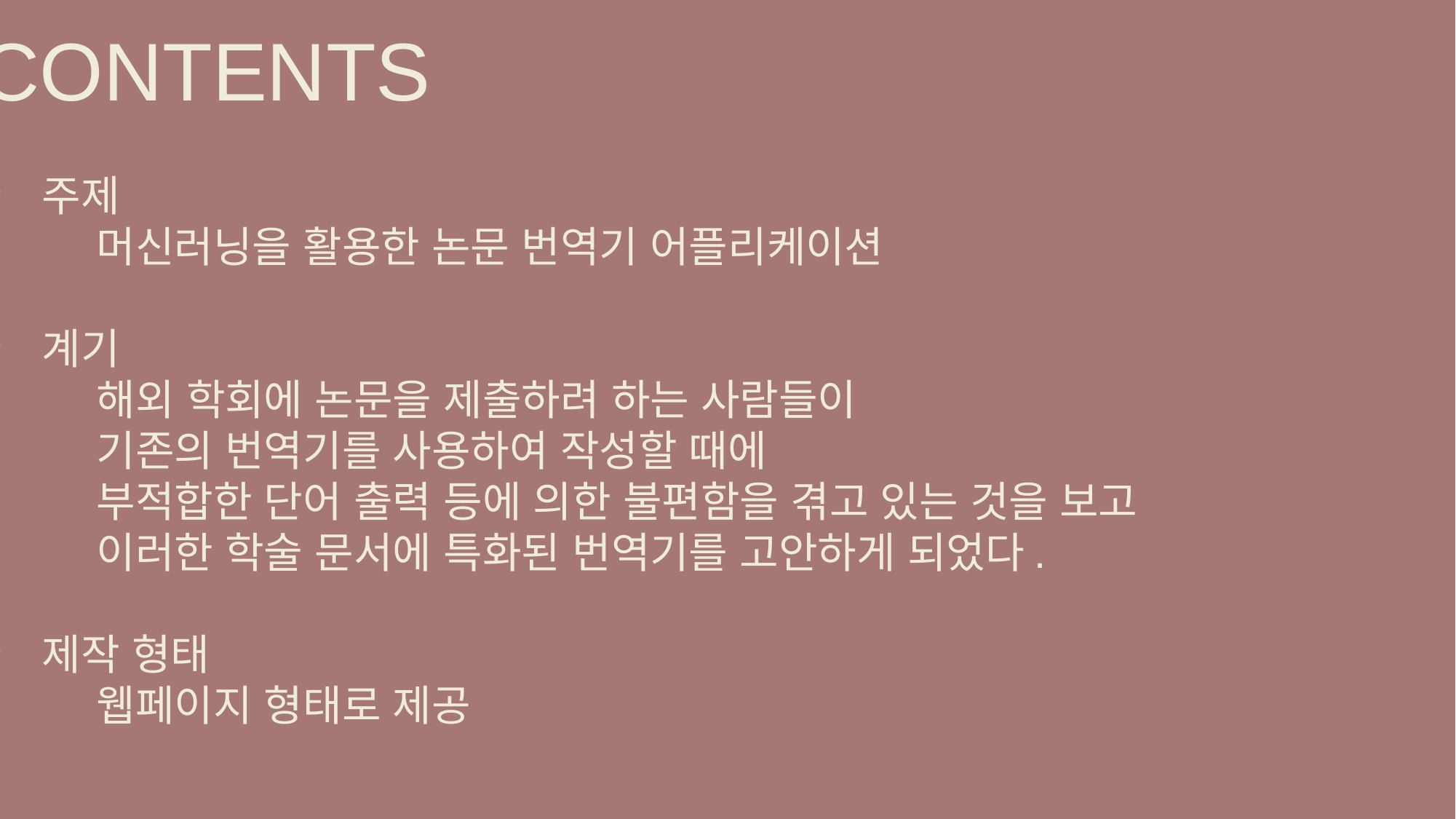

CONTENTS
주제
	머신러닝을 활용한 논문 번역기 어플리케이션

계기
	해외 학회에 논문을 제출하려 하는 사람들이
	기존의 번역기를 사용하여 작성할 때에
	부적합한 단어 출력 등에 의한 불편함을 겪고 있는 것을 보고
	이러한 학술 문서에 특화된 번역기를 고안하게 되었다.

제작 형태
	웹페이지 형태로 제공